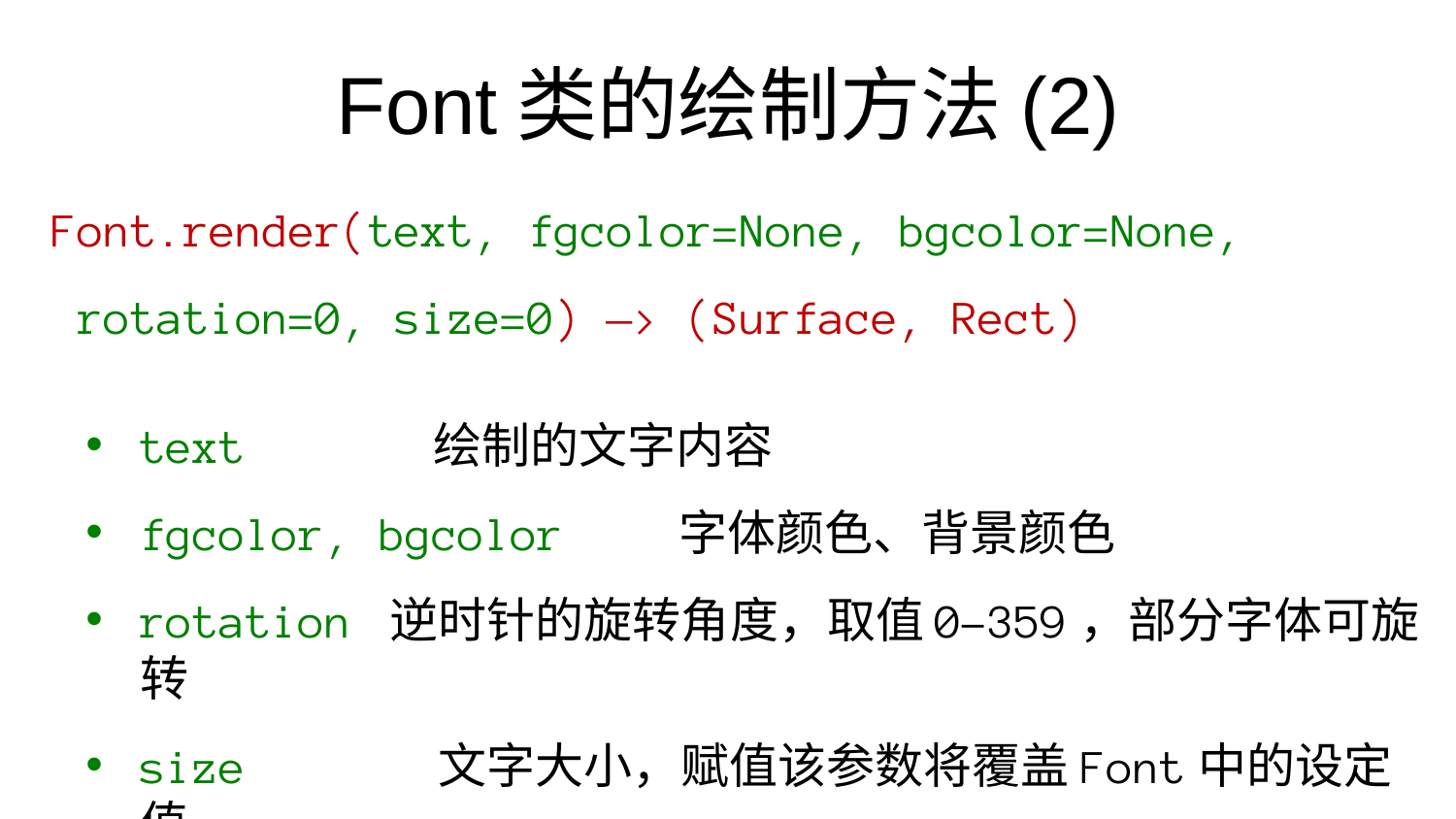

# Font类的绘制方法(2)
Font.render(text, fgcolor=None, bgcolor=None,  rotation=0, size=0) —> (Surface, Rect)
text	绘制的文字内容
fgcolor, bgcolor	字体颜色、背景颜色
rotation 逆时针的旋转角度，取值0-359，部分字体可旋转
size	文字大小，赋值该参数将覆盖Font中的设定值